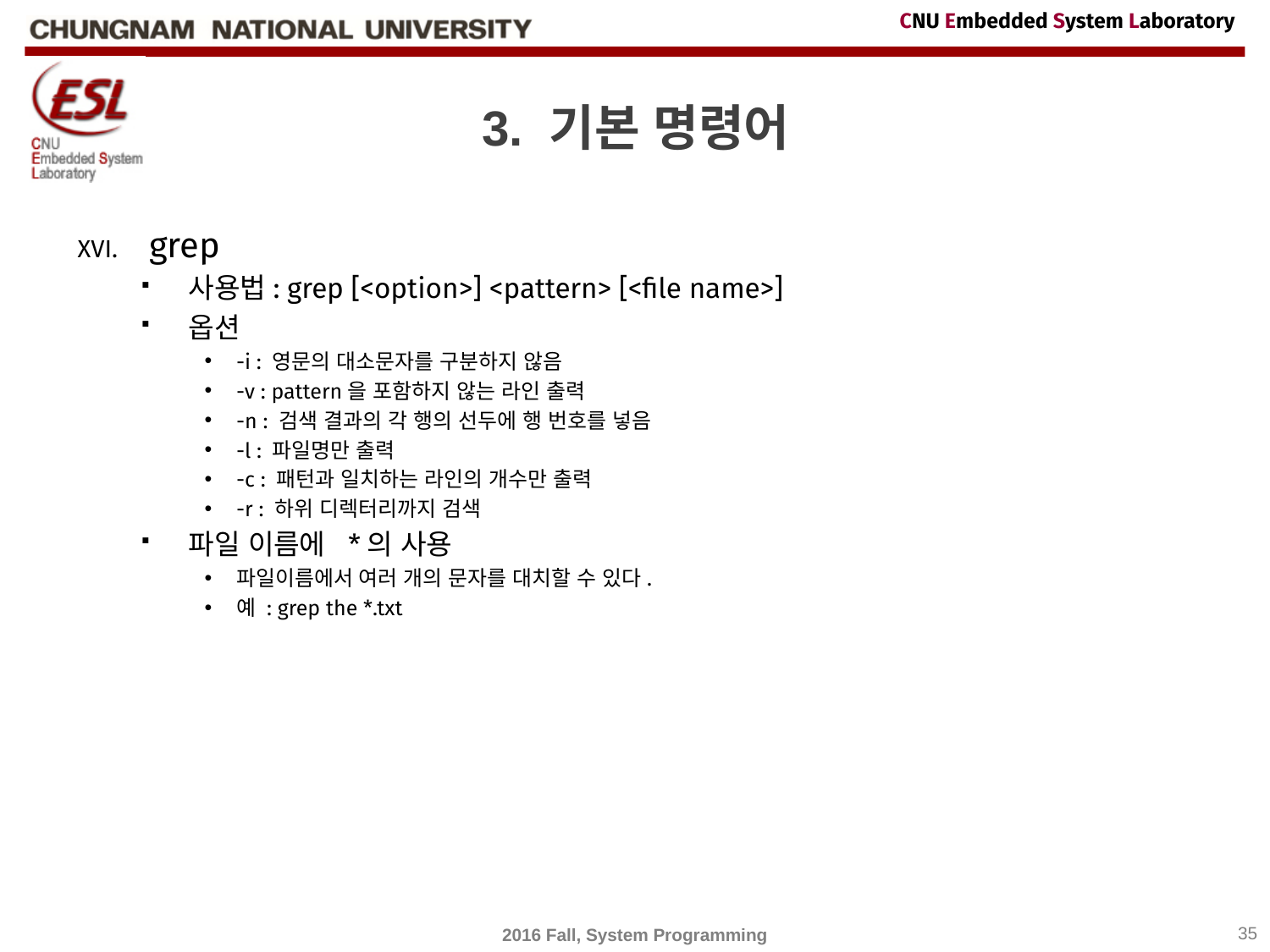

# 3. 기본 명령어
grep
사용법: grep [<option>] <pattern> [<file name>]
옵션
-i : 영문의 대소문자를 구분하지 않음
-v : pattern을 포함하지 않는 라인 출력
-n : 검색 결과의 각 행의 선두에 행 번호를 넣음
-l : 파일명만 출력
-c : 패턴과 일치하는 라인의 개수만 출력
-r : 하위 디렉터리까지 검색
파일 이름에  *의 사용
파일이름에서 여러 개의 문자를 대치할 수 있다.
예 : grep the *.txt

2016 Fall, System Programming
35